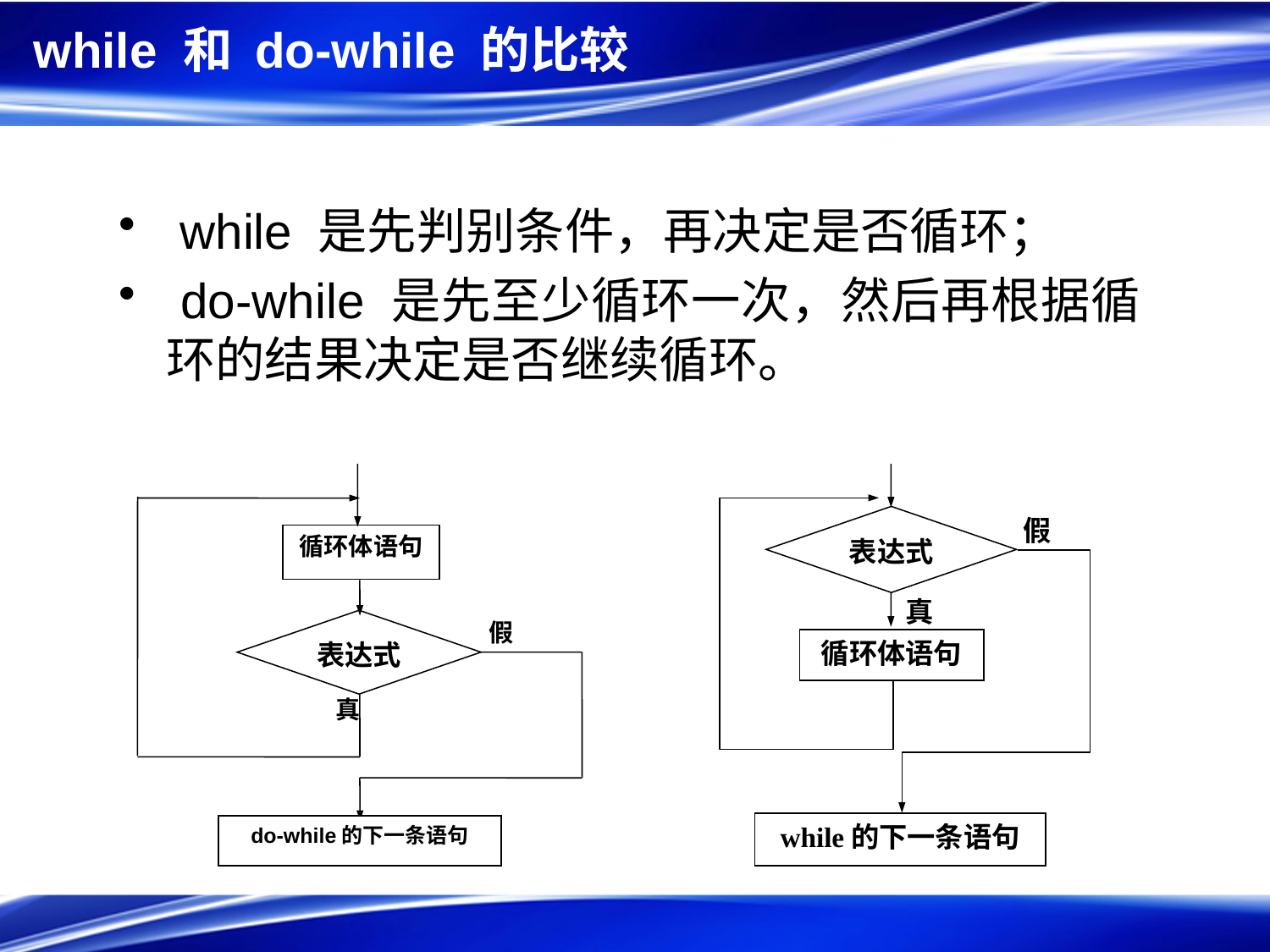

# while 和 do-while 的比较
 while 是先判别条件，再决定是否循环；
 do-while 是先至少循环一次，然后再根据循环的结果决定是否继续循环。

循环体语句

表达式
假

真

do-while的下一条语句

表达式

循环体语句
while的下一条语句
假
真